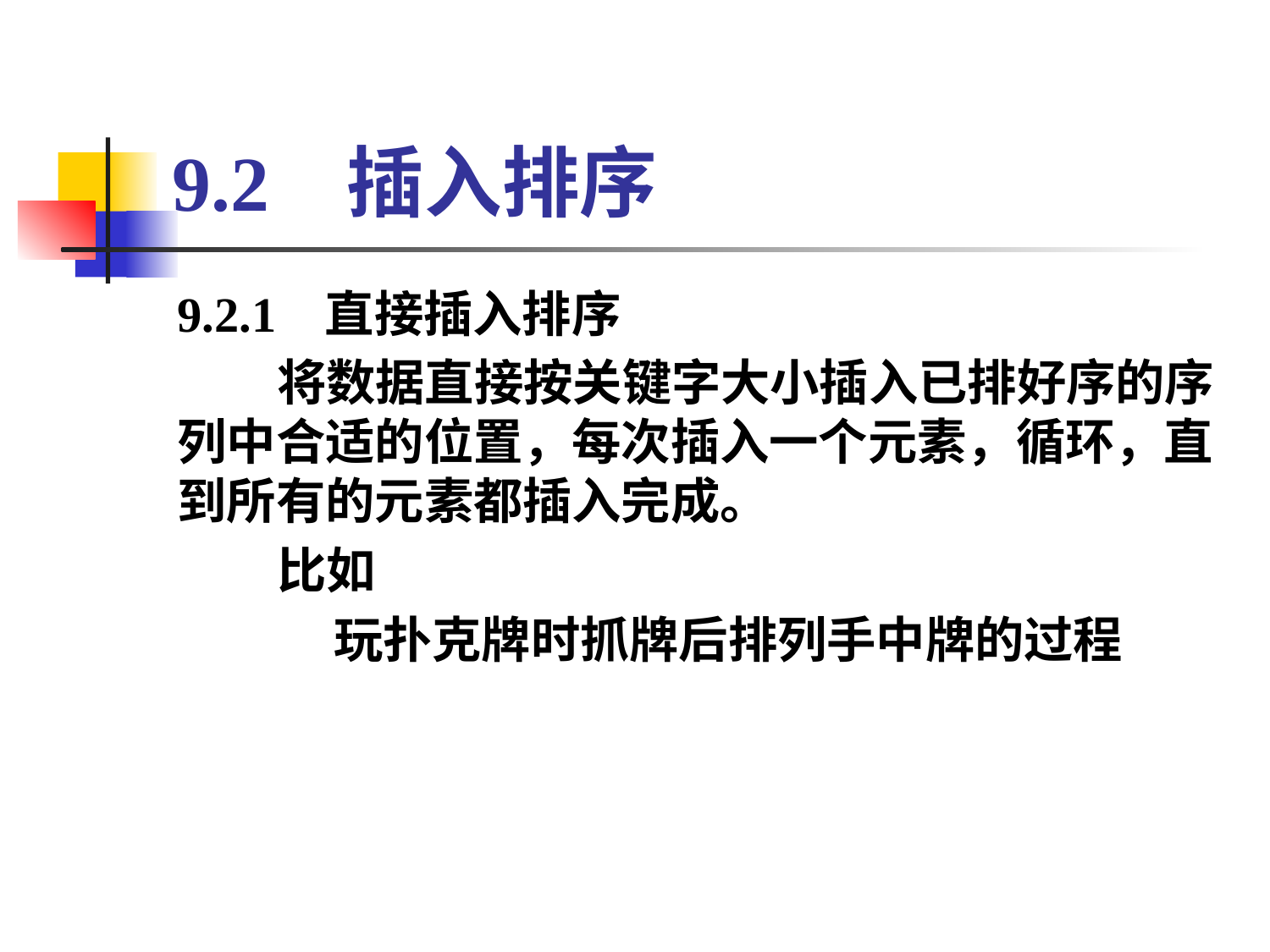

# 9.2   插入排序
9.2.1   直接插入排序
将数据直接按关键字大小插入已排好序的序列中合适的位置，每次插入一个元素，循环，直到所有的元素都插入完成。
比如
    玩扑克牌时抓牌后排列手中牌的过程
9